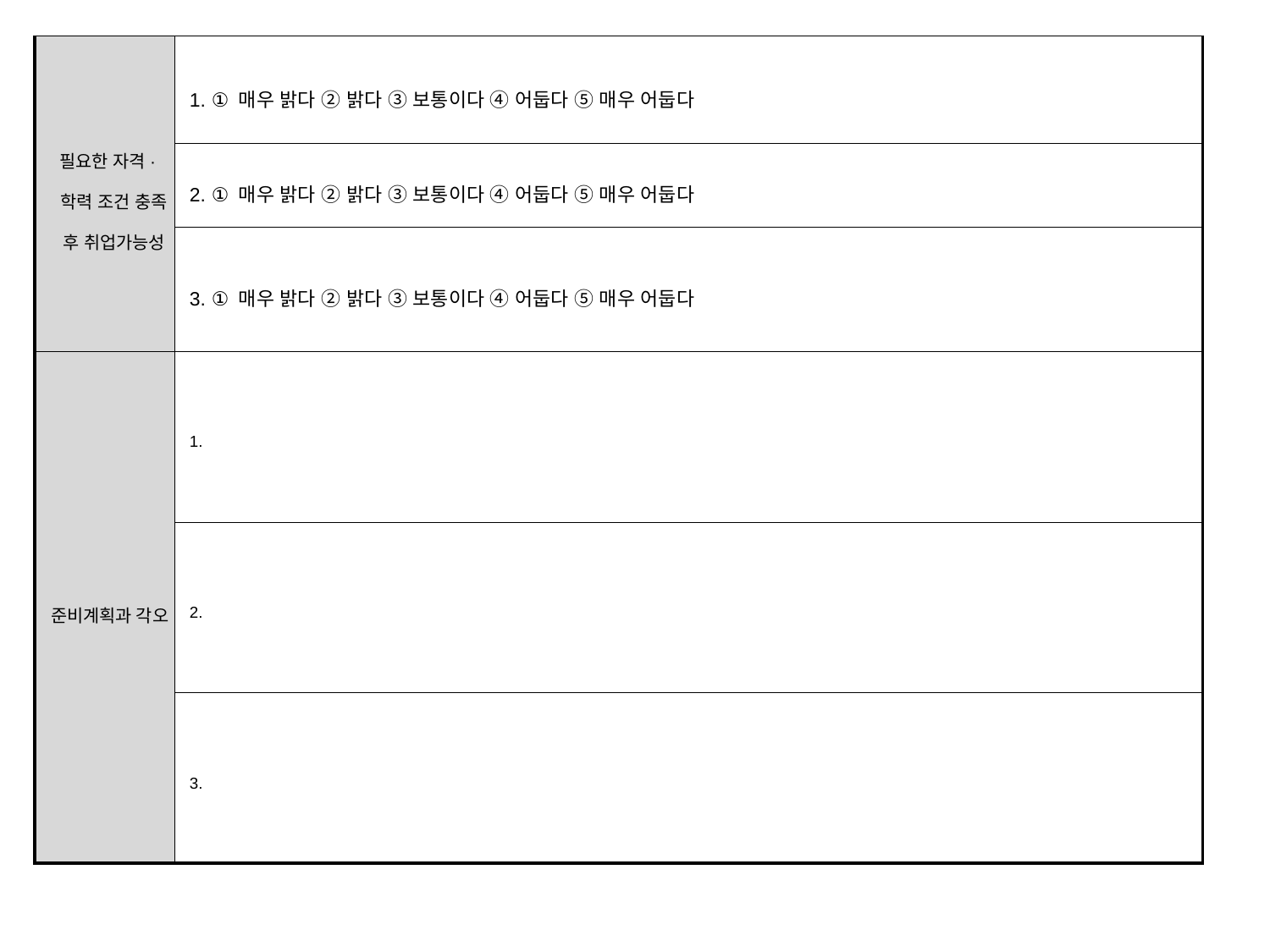

| 필요한 자격·학력 조건 충족 후 취업가능성 | 1. ① 매우 밝다 ② 밝다 ③ 보통이다 ④ 어둡다 ⑤ 매우 어둡다 |
| --- | --- |
|  | 2. ① 매우 밝다 ② 밝다 ③ 보통이다 ④ 어둡다 ⑤ 매우 어둡다 |
|  | 3. ① 매우 밝다 ② 밝다 ③ 보통이다 ④ 어둡다 ⑤ 매우 어둡다 |
| 준비계획과 각오 | 1. |
|  | 2. |
|  | 3. |